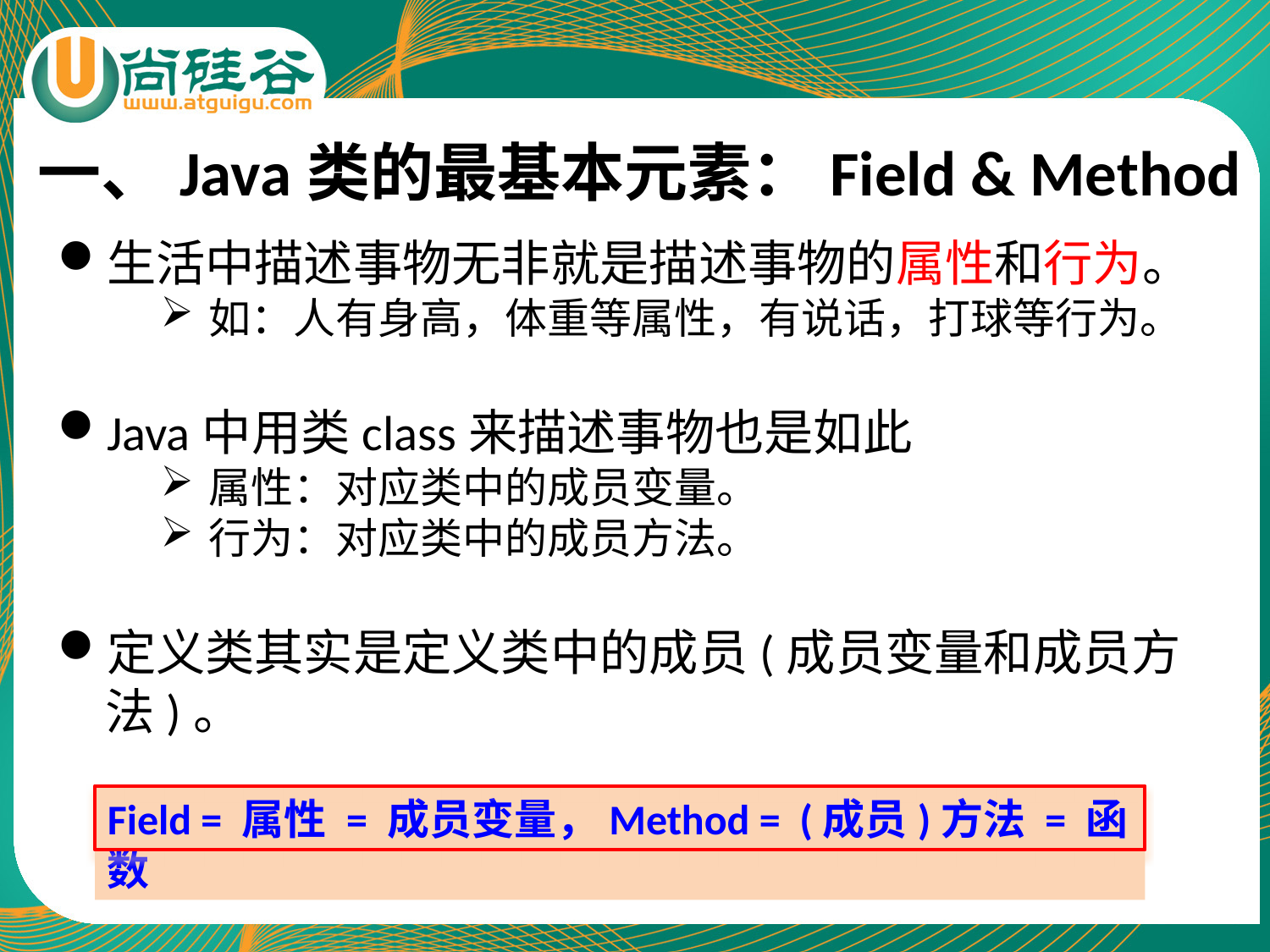

一、Java类的最基本元素：Field & Method
生活中描述事物无非就是描述事物的属性和行为。
如：人有身高，体重等属性，有说话，打球等行为。

Java中用类class来描述事物也是如此
属性：对应类中的成员变量。
行为：对应类中的成员方法。

定义类其实是定义类中的成员(成员变量和成员方法)。
Field = 属性 = 成员变量，Method =  (成员)方法 = 函数